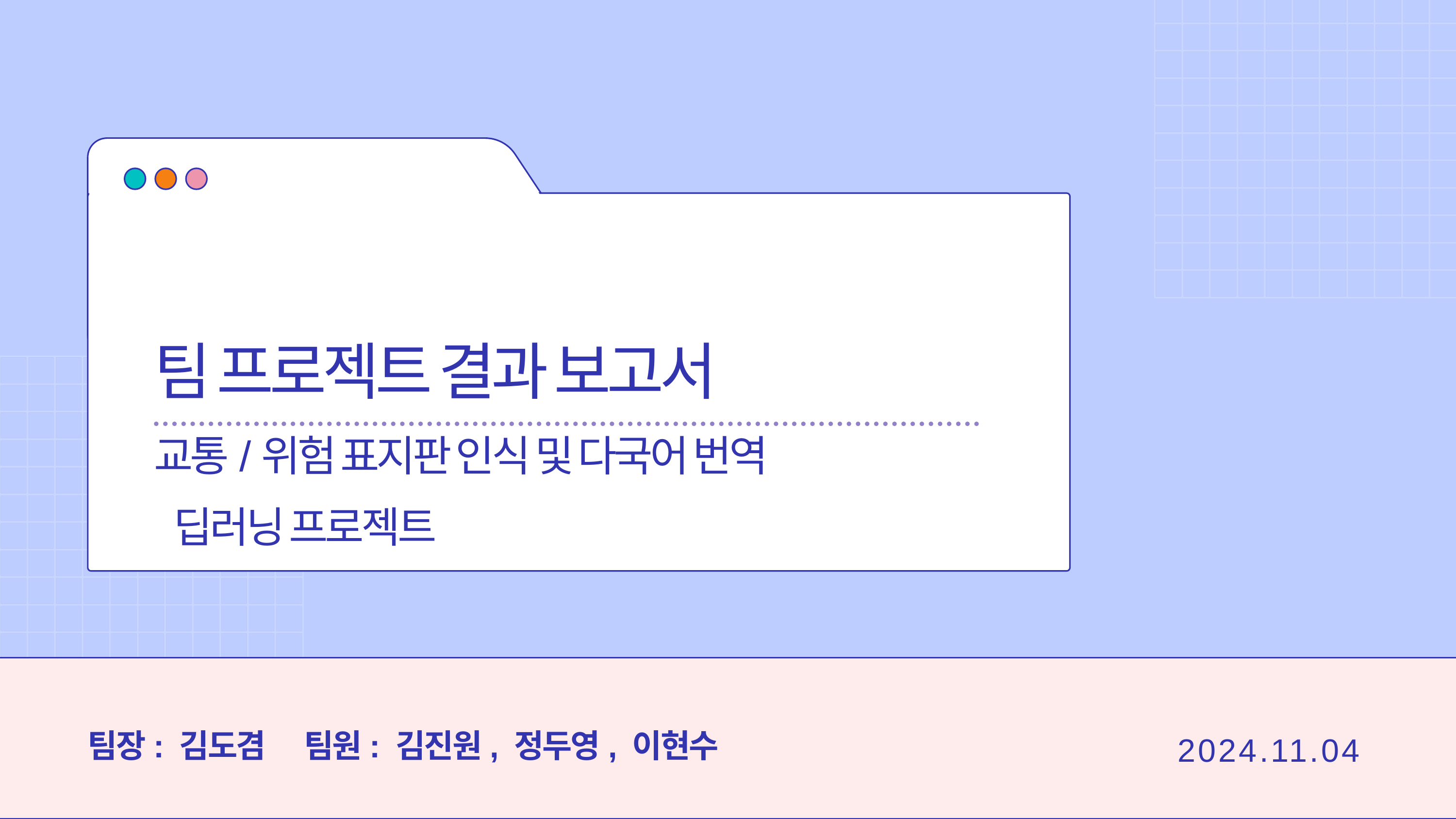

팀 프로젝트 결과 보고서

교통/위험 표지판 인식 및 다국어 번역
 딥러닝 프로젝트

팀장: 김도겸
팀원: 김진원, 정두영, 이현수
2024.11.04